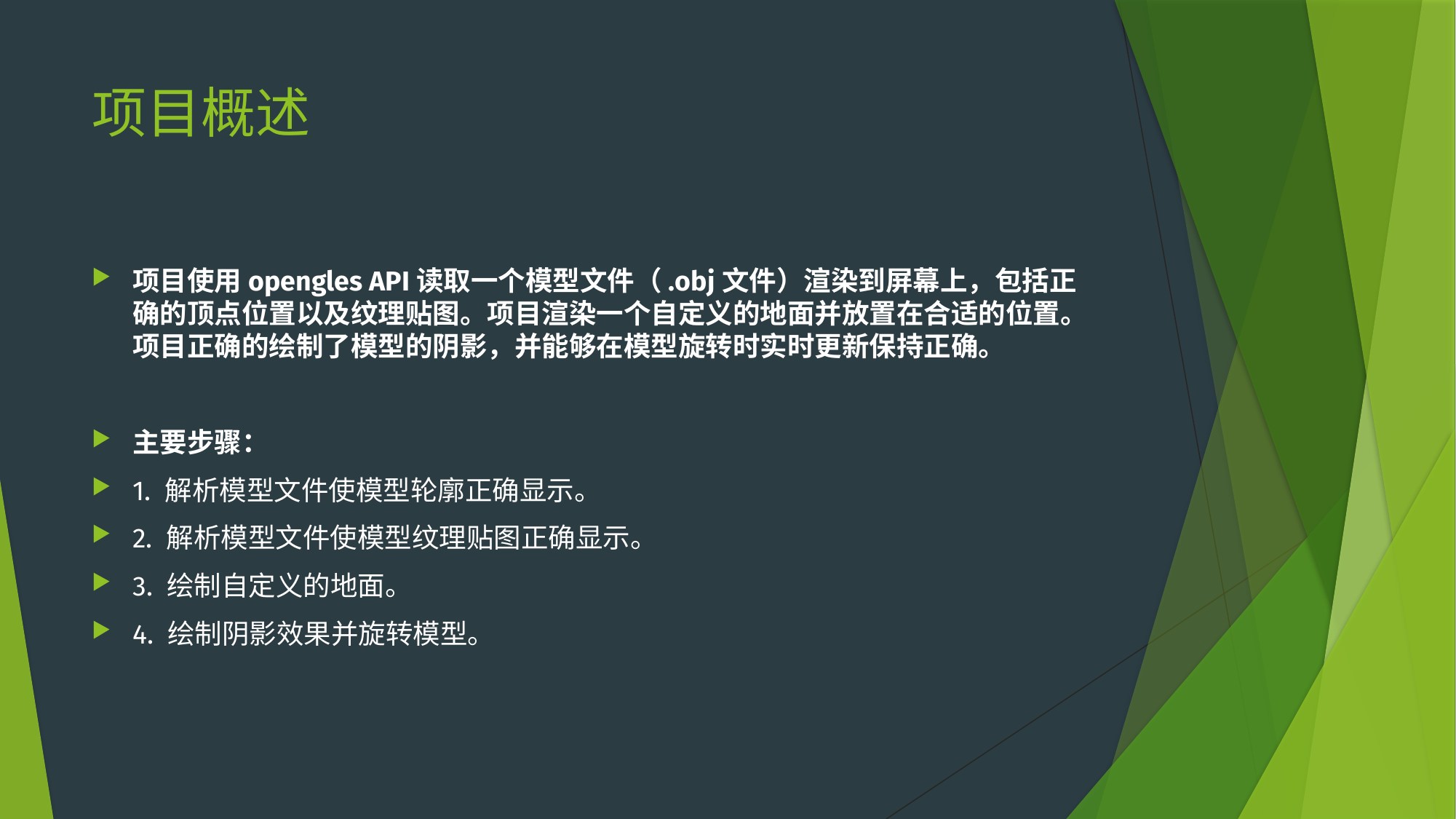

# 项目概述
项目使用opengles API读取一个模型文件（.obj文件）渲染到屏幕上，包括正确的顶点位置以及纹理贴图。项目渲染一个自定义的地面并放置在合适的位置。项目正确的绘制了模型的阴影，并能够在模型旋转时实时更新保持正确。

主要步骤：
1. 解析模型文件使模型轮廓正确显示。
2. 解析模型文件使模型纹理贴图正确显示。
3. 绘制自定义的地面。
4. 绘制阴影效果并旋转模型。